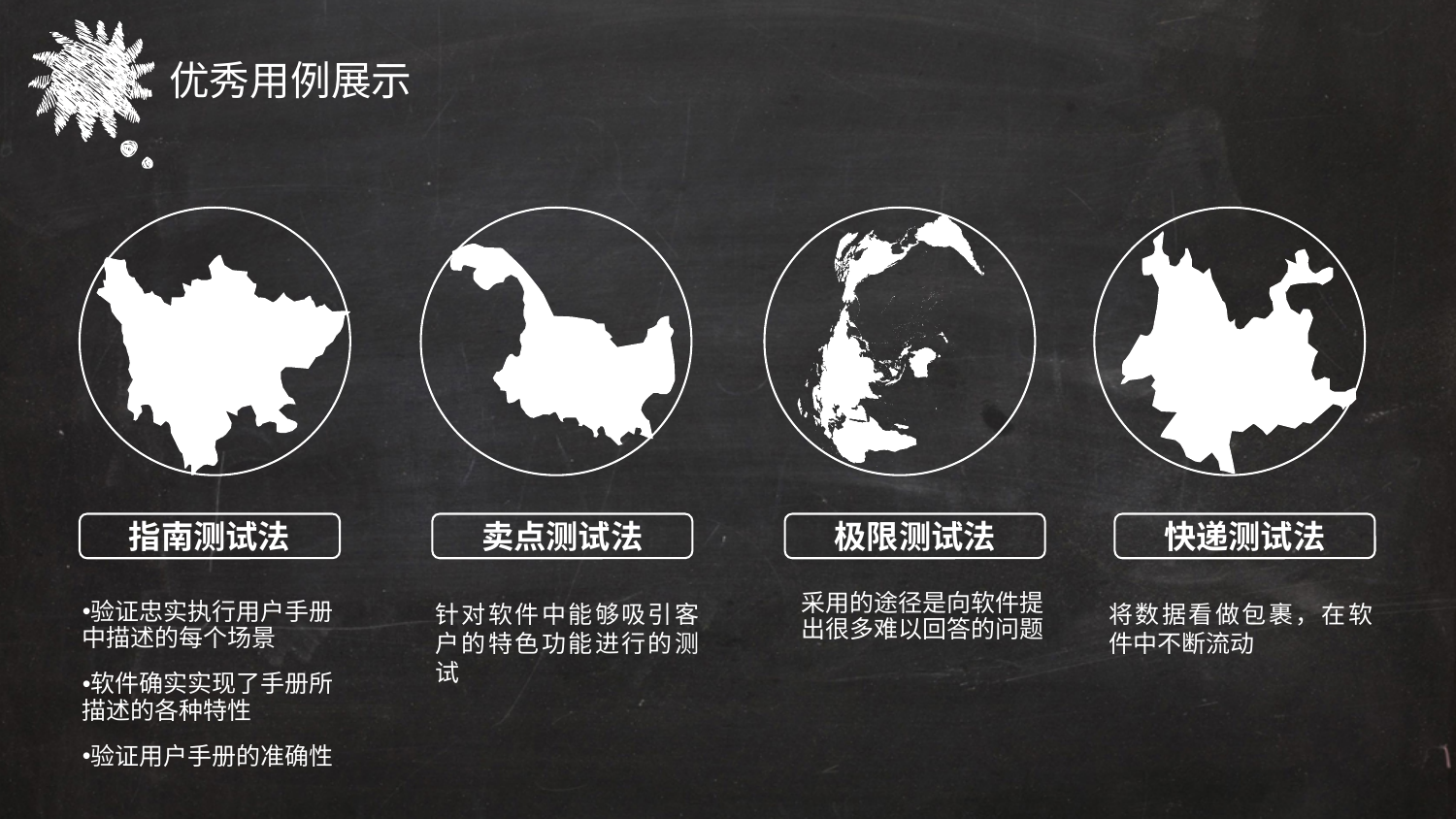

优秀用例展示

指南测试法
卖点测试法
极限测试法
快递测试法
采用的途径是向软件提出很多难以回答的问题

验证忠实执行用户手册中描述的每个场景
软件确实实现了手册所描述的各种特性
验证用户手册的准确性

针对软件中能够吸引客户的特色功能进行的测试
将数据看做包裹，在软件中不断流动